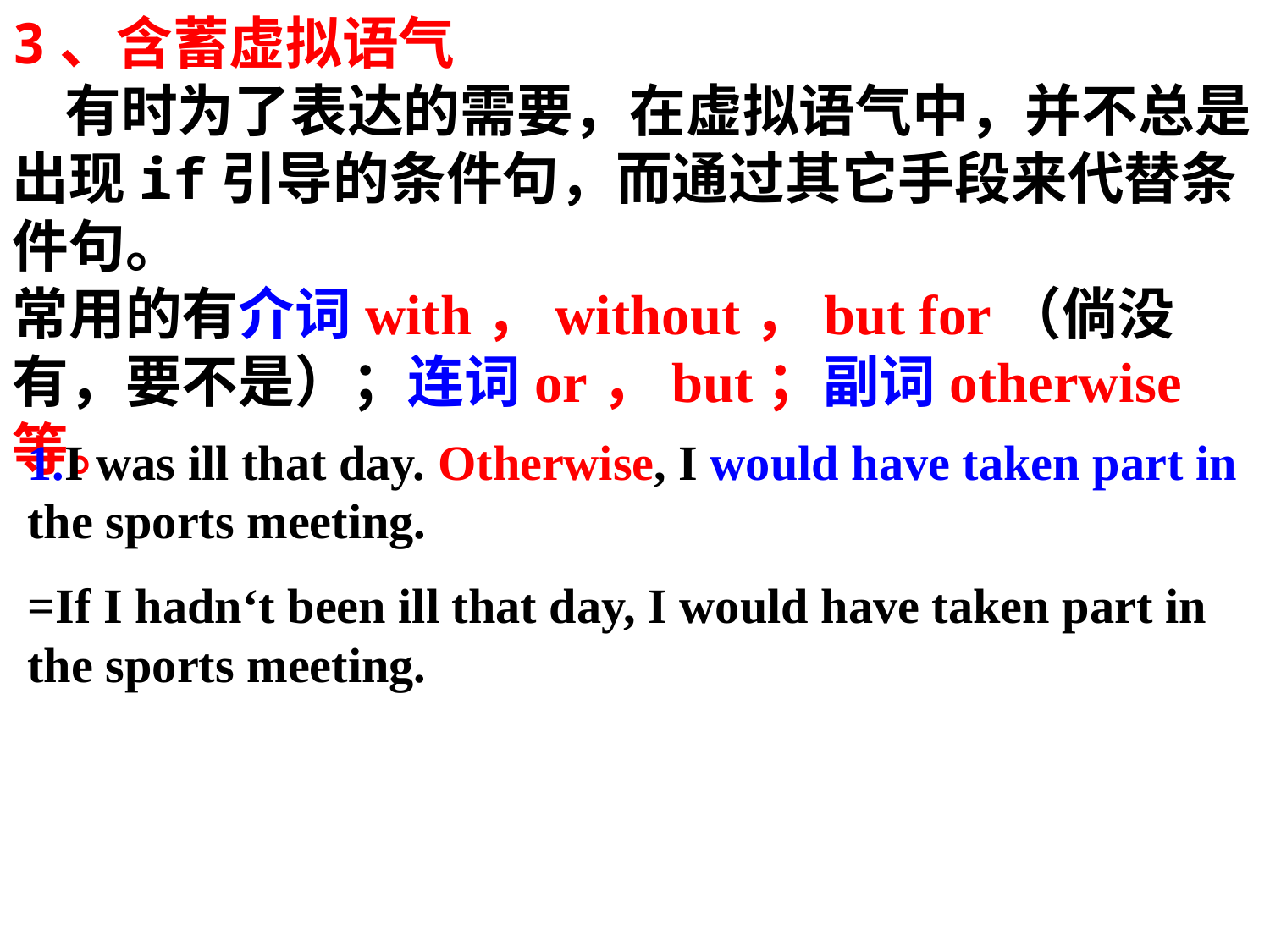

3、含蓄虚拟语气
   有时为了表达的需要，在虚拟语气中，并不总是出现if引导的条件句，而通过其它手段来代替条件句。
常用的有介词with，without，but for（倘没有，要不是）；连词or，but；副词otherwise等。
1.I was ill that day. Otherwise, I would have taken part in the sports meeting.
=If I hadn‘t been ill that day, I would have taken part in the sports meeting.